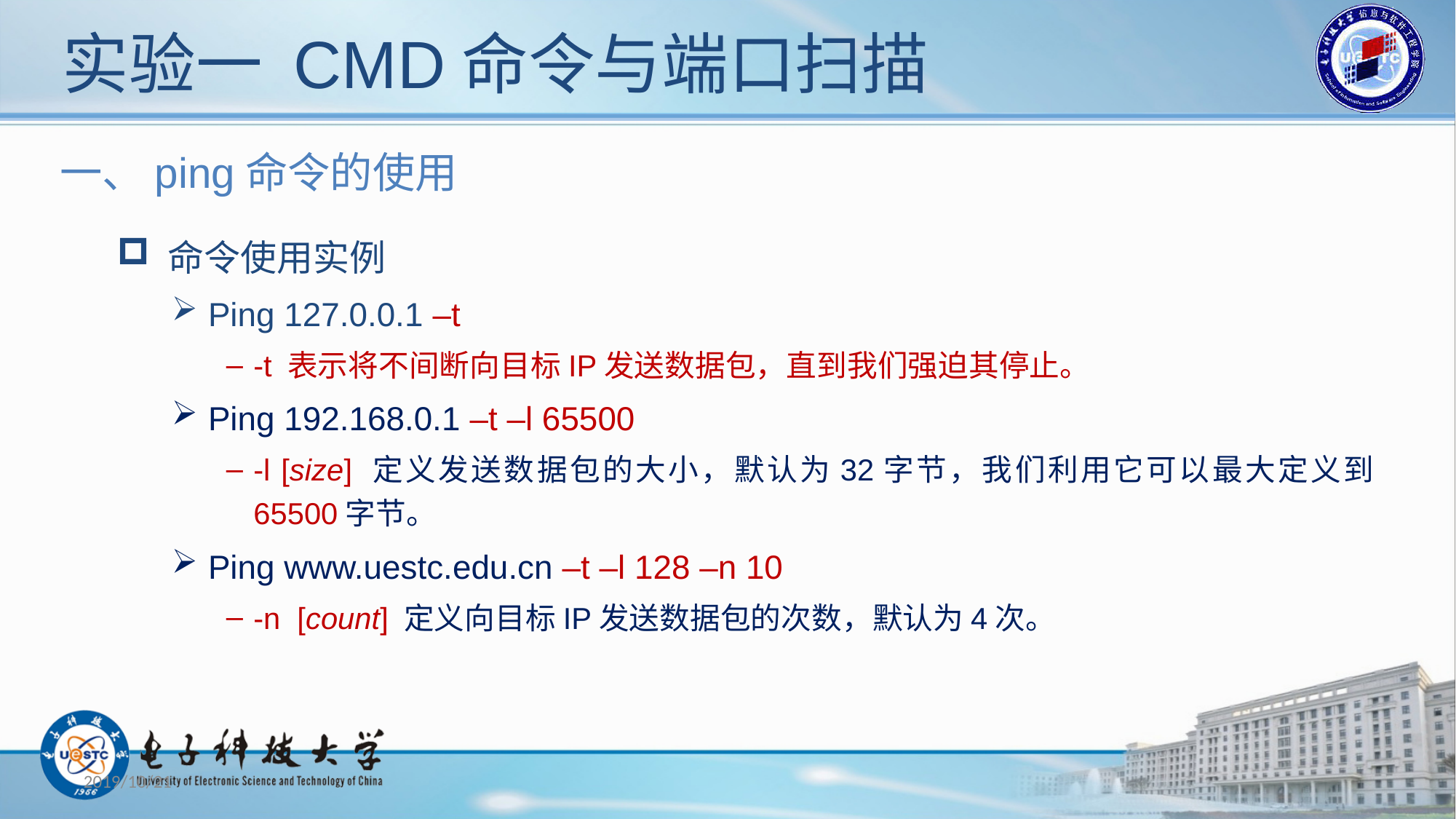

# 实验一 CMD命令与端口扫描
一、ping命令的使用
 命令使用实例
 Ping 127.0.0.1 –t
-t 表示将不间断向目标IP发送数据包，直到我们强迫其停止。
 Ping 192.168.0.1 –t –l 65500
-l [size] 定义发送数据包的大小，默认为32字节，我们利用它可以最大定义到65500字节。
 Ping www.uestc.edu.cn –t –l 128 –n 10
-n  [count] 定义向目标IP发送数据包的次数，默认为4次。
2019/10/21